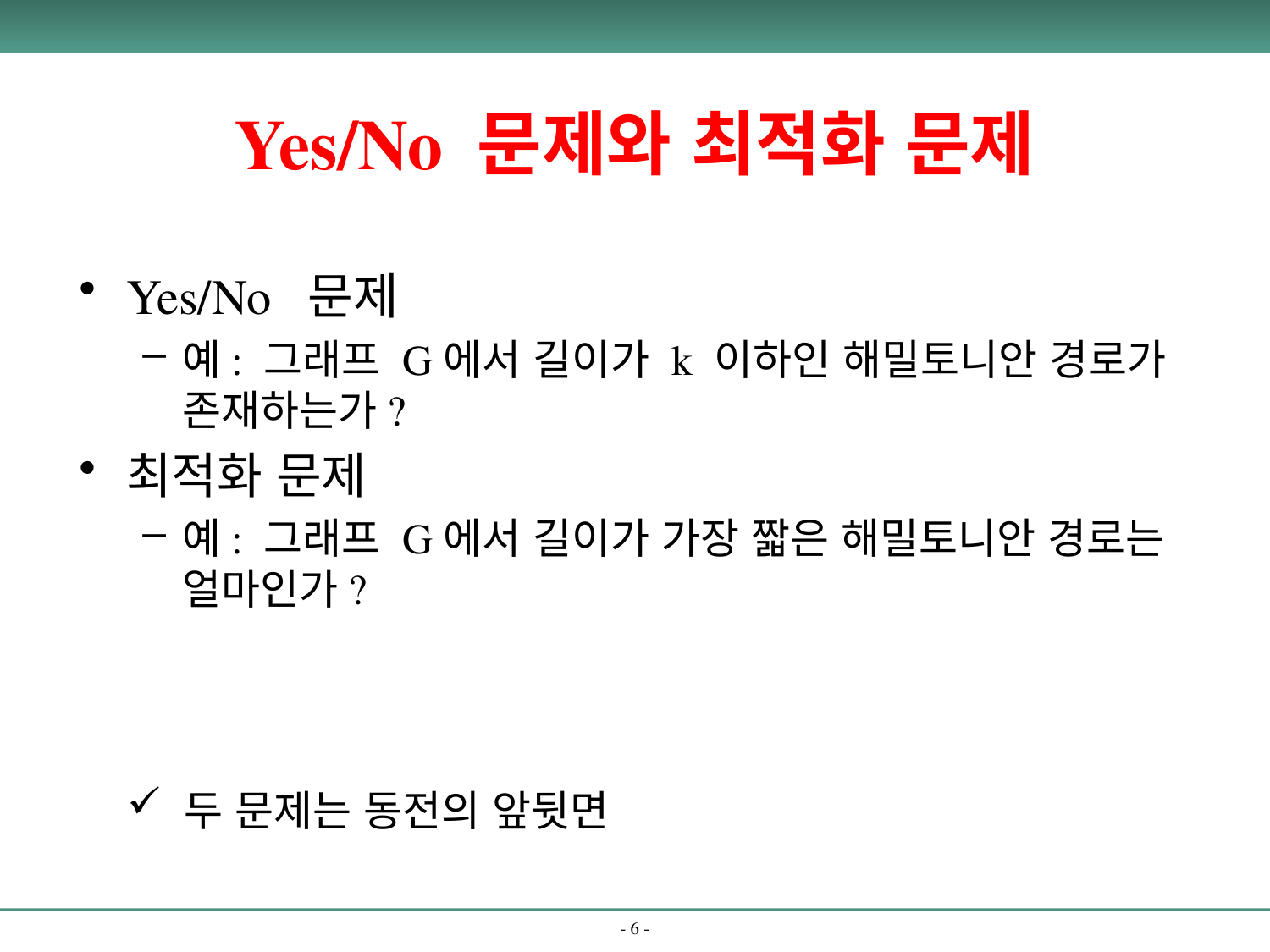

# Yes/No 문제와 최적화 문제
Yes/No  문제
예: 그래프 G에서 길이가 k 이하인 해밀토니안 경로가 존재하는가?
최적화 문제
예: 그래프 G에서 길이가 가장 짧은 해밀토니안 경로는 얼마인가?

 두 문제는 동전의 앞뒷면